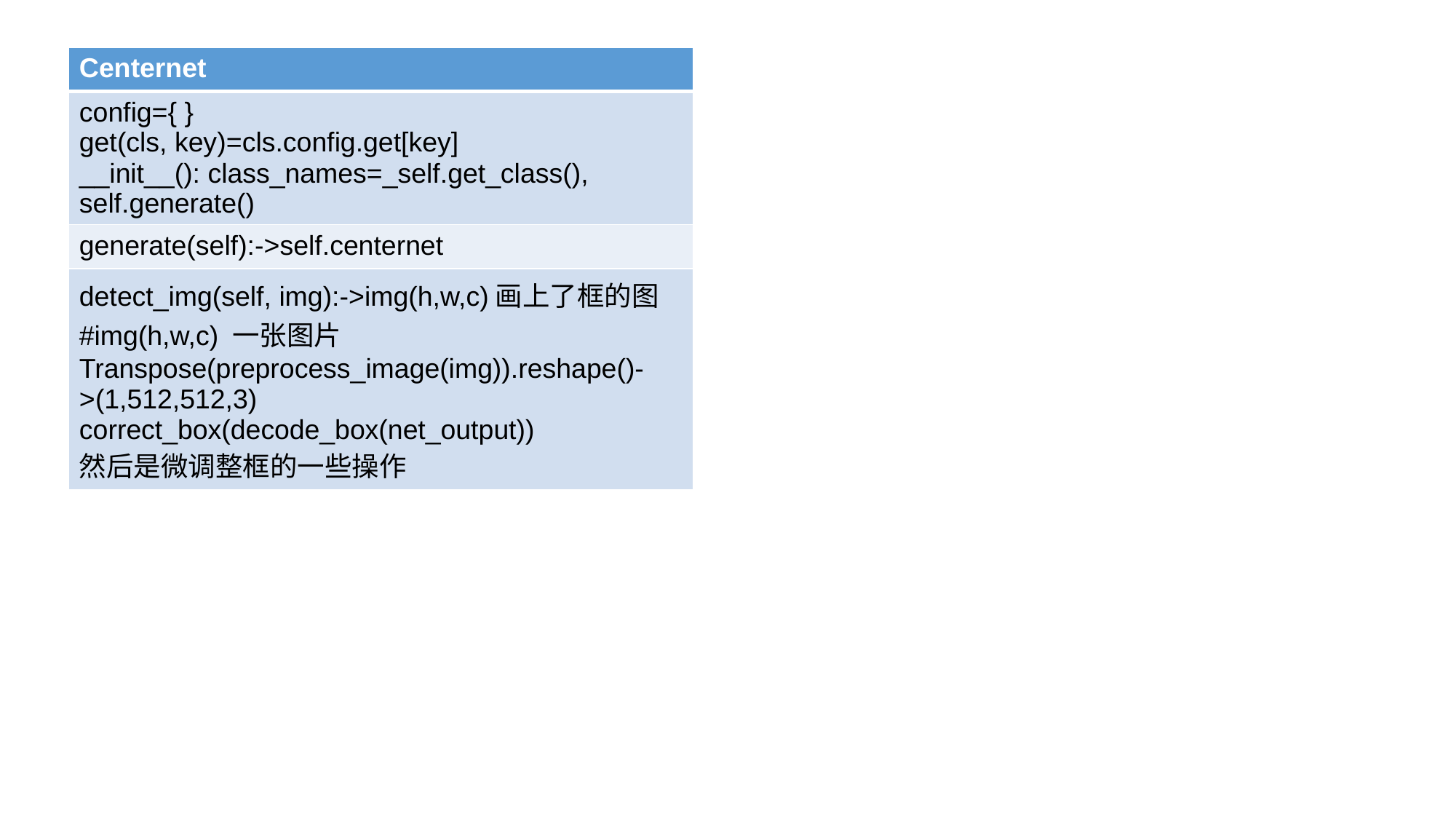

| Centernet |
| --- |
| config={ } get(cls, key)=cls.config.get[key] \_\_init\_\_(): class\_names=\_self.get\_class(), self.generate() |
| generate(self):->self.centernet |
| detect\_img(self, img):->img(h,w,c)画上了框的图 #img(h,w,c) 一张图片 Transpose(preprocess\_image(img)).reshape()->(1,512,512,3) correct\_box(decode\_box(net\_output)) 然后是微调整框的一些操作 |